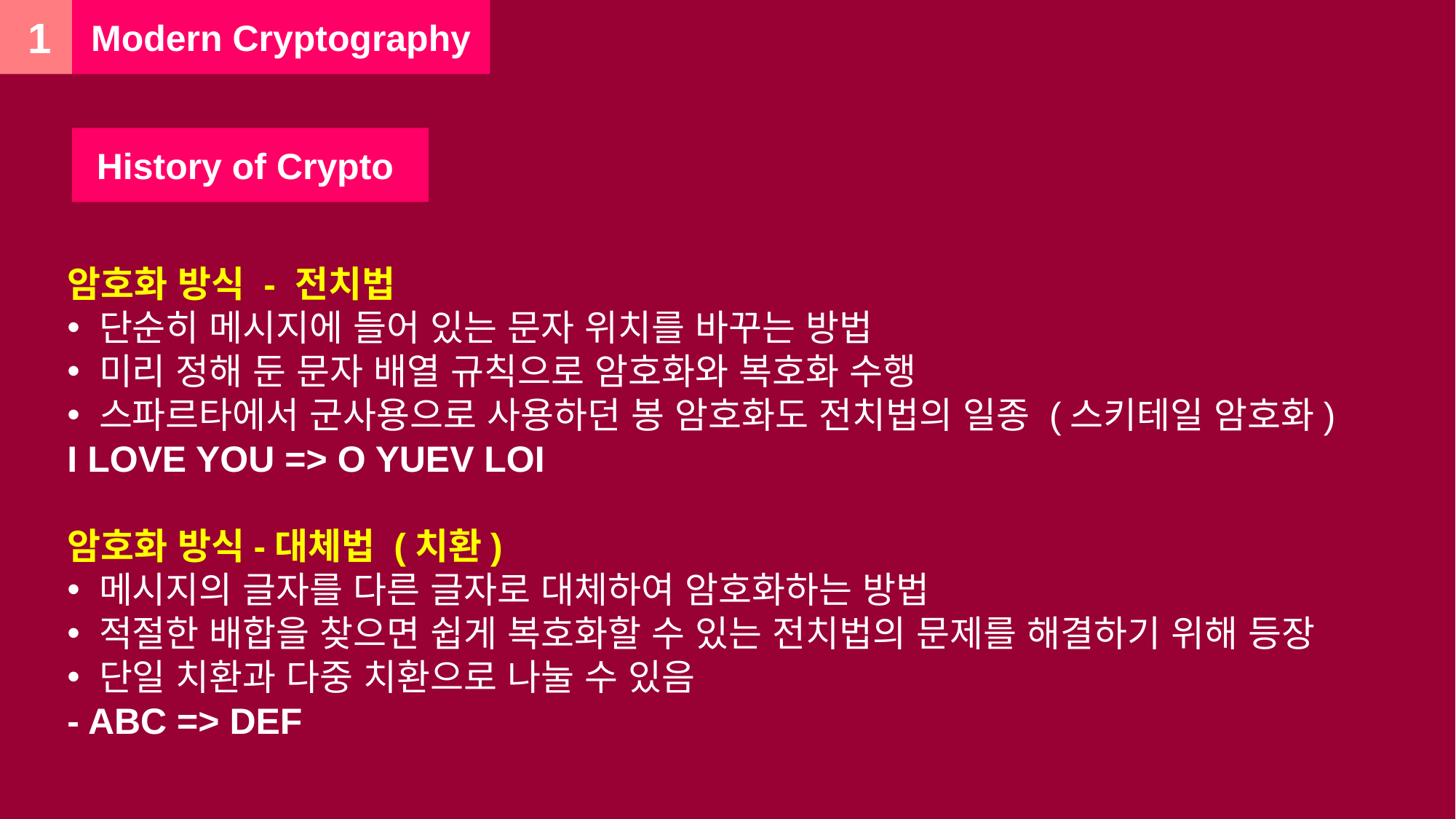

Modern Cryptography
1
History of Crypto
암호화 방식 - 전치법​
 단순히 메시지에 들어 있는 문자 위치를 바꾸는 방법​
 미리 정해 둔 문자 배열 규칙으로 암호화와 복호화 수행​
 스파르타에서 군사용으로 사용하던 봉 암호화도 전치법의 일종 (스키테일 암호화)​
I LOVE YOU => O YUEV LOI

암호화 방식-대체법 (치환)​
 메시지의 글자를 다른 글자로 대체하여 암호화하는 방법​
 적절한 배합을 찾으면 쉽게 복호화할 수 있는 전치법의 문제를 해결하기 위해 등장​
 단일 치환과 다중 치환으로 나눌 수 있음​
- ABC => DEF